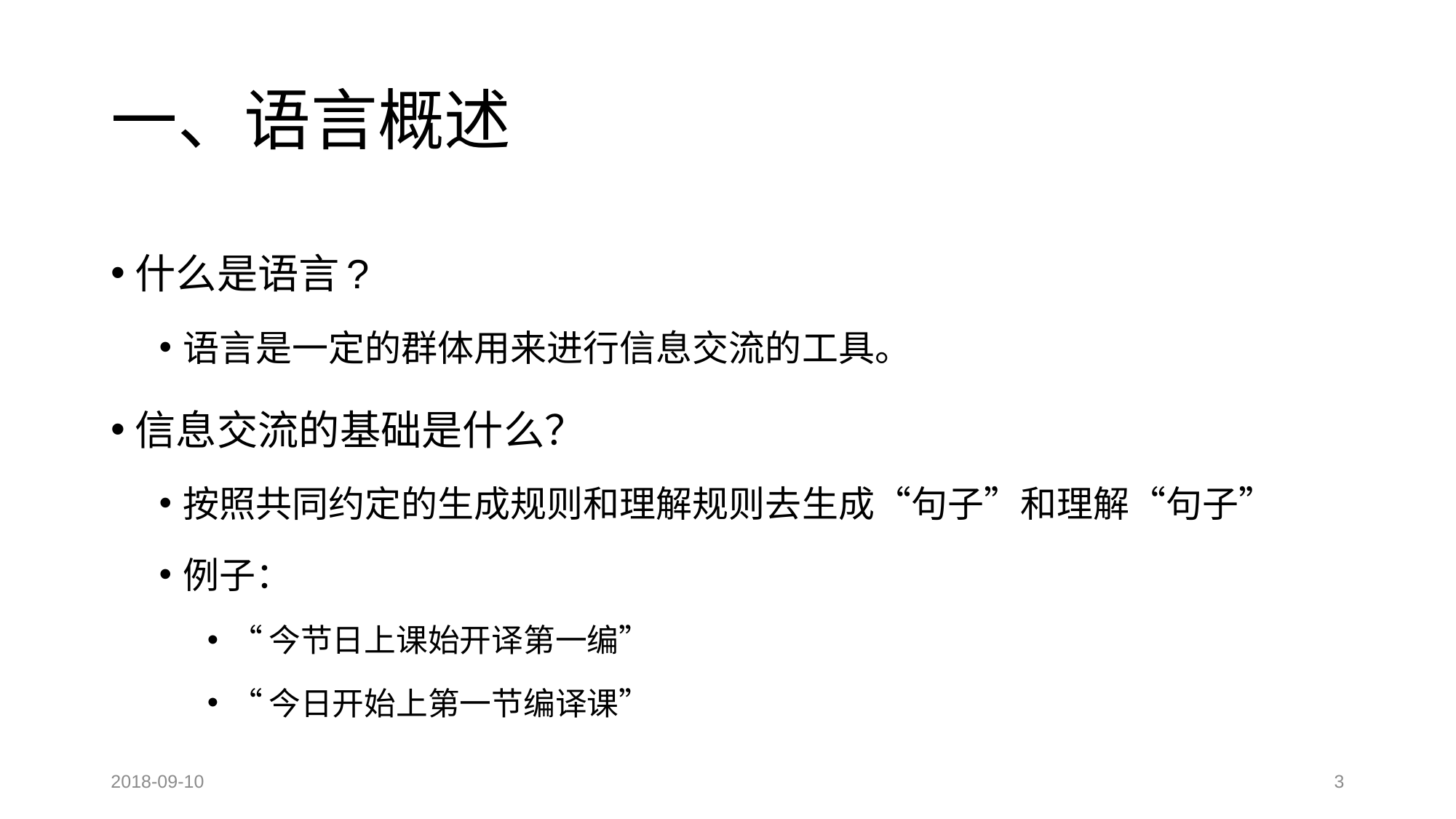

# 一、语言概述
什么是语言?
语言是一定的群体用来进行信息交流的工具。
信息交流的基础是什么？
按照共同约定的生成规则和理解规则去生成“句子”和理解“句子”
例子：
“今节日上课始开译第一编”
“今日开始上第一节编译课”
2018-09-10
3